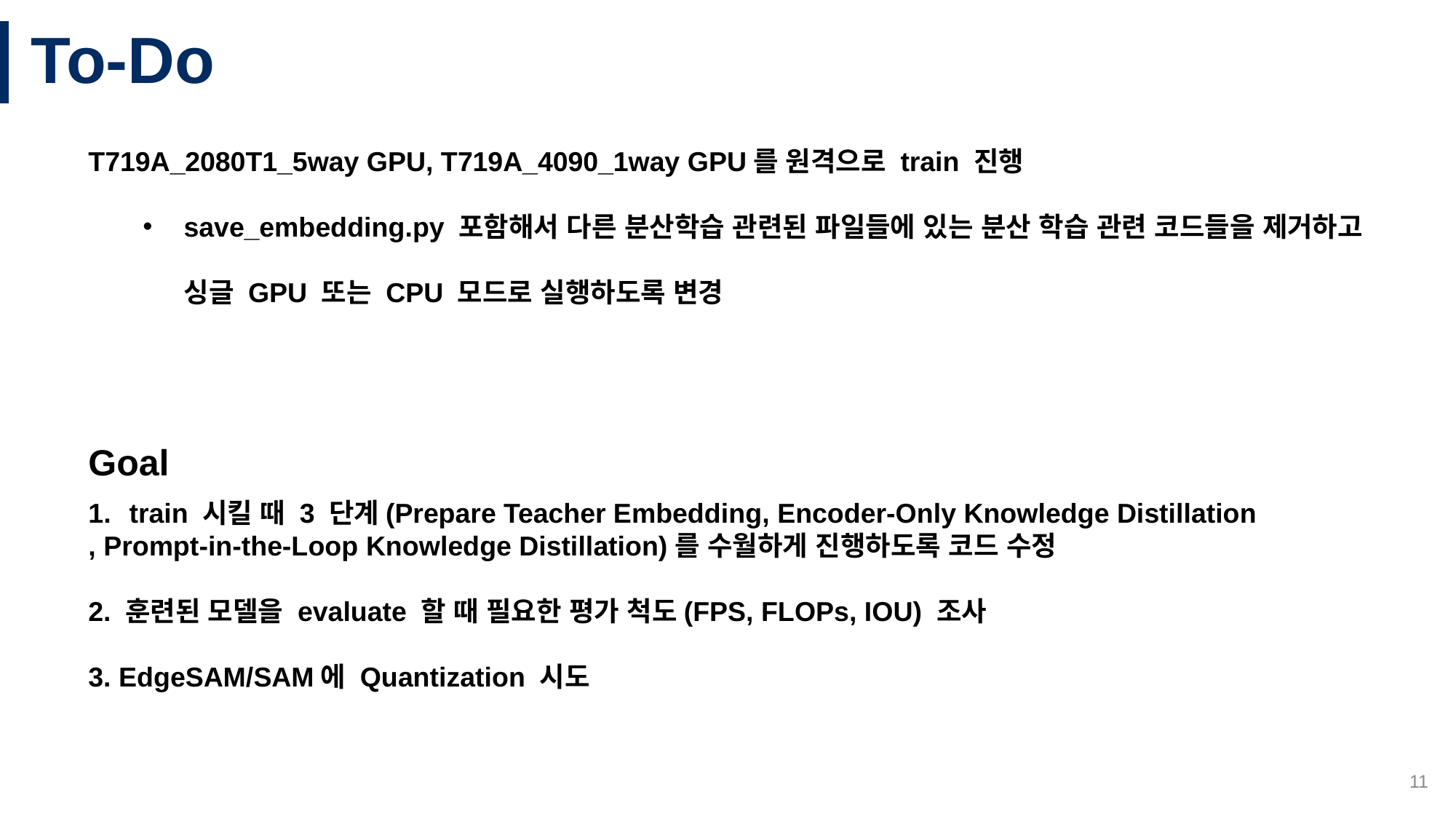

# To-Do
T719A_2080T1_5way GPU, T719A_4090_1way GPU를 원격으로 train 진행
save_embedding.py 포함해서 다른 분산학습 관련된 파일들에 있는 분산 학습 관련 코드들을 제거하고 싱글 GPU 또는 CPU 모드로 실행하도록 변경
Goal
train 시킬 때 3 단계(Prepare Teacher Embedding, Encoder-Only Knowledge Distillation
, Prompt-in-the-Loop Knowledge Distillation)를 수월하게 진행하도록 코드 수정

2. 훈련된 모델을 evaluate 할 때 필요한 평가 척도(FPS, FLOPs, IOU) 조사

3. EdgeSAM/SAM에 Quantization 시도

11